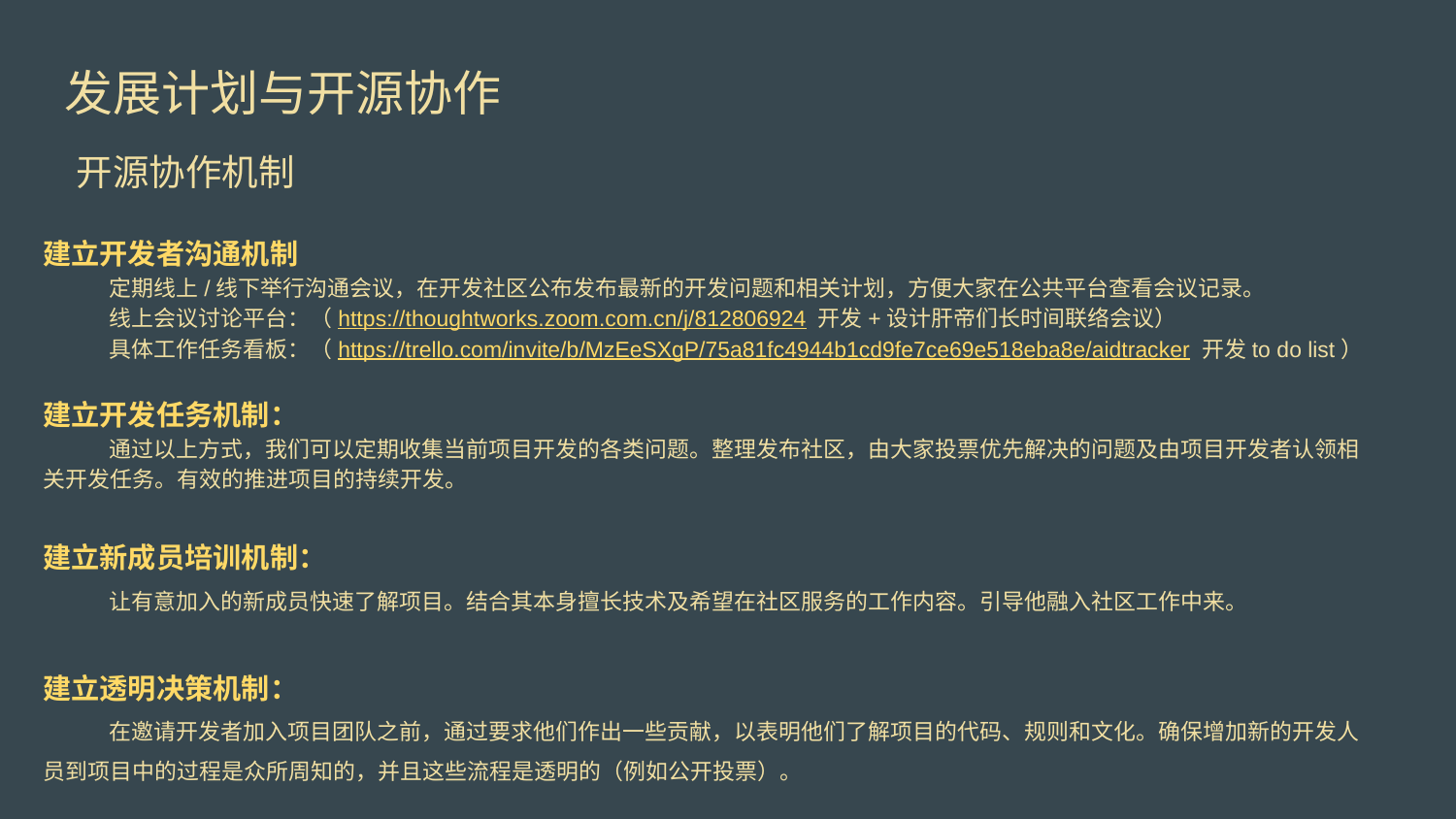

发展计划与开源协作
# 开源协作机制
建立开发者沟通机制
定期线上/线下举行沟通会议，在开发社区公布发布最新的开发问题和相关计划，方便大家在公共平台查看会议记录。
线上会议讨论平台：（https://thoughtworks.zoom.com.cn/j/812806924 开发+设计肝帝们长时间联络会议）
具体工作任务看板：（https://trello.com/invite/b/MzEeSXgP/75a81fc4944b1cd9fe7ce69e518eba8e/aidtracker 开发to do list）

建立开发任务机制：
通过以上方式，我们可以定期收集当前项目开发的各类问题。整理发布社区，由大家投票优先解决的问题及由项目开发者认领相关开发任务。有效的推进项目的持续开发。

建立新成员培训机制：
让有意加入的新成员快速了解项目。结合其本身擅长技术及希望在社区服务的工作内容。引导他融入社区工作中来。

建立透明决策机制：
在邀请开发者加入项目团队之前，通过要求他们作出一些贡献，以表明他们了解项目的代码、规则和文化。确保增加新的开发人员到项目中的过程是众所周知的，并且这些流程是透明的（例如公开投票）。